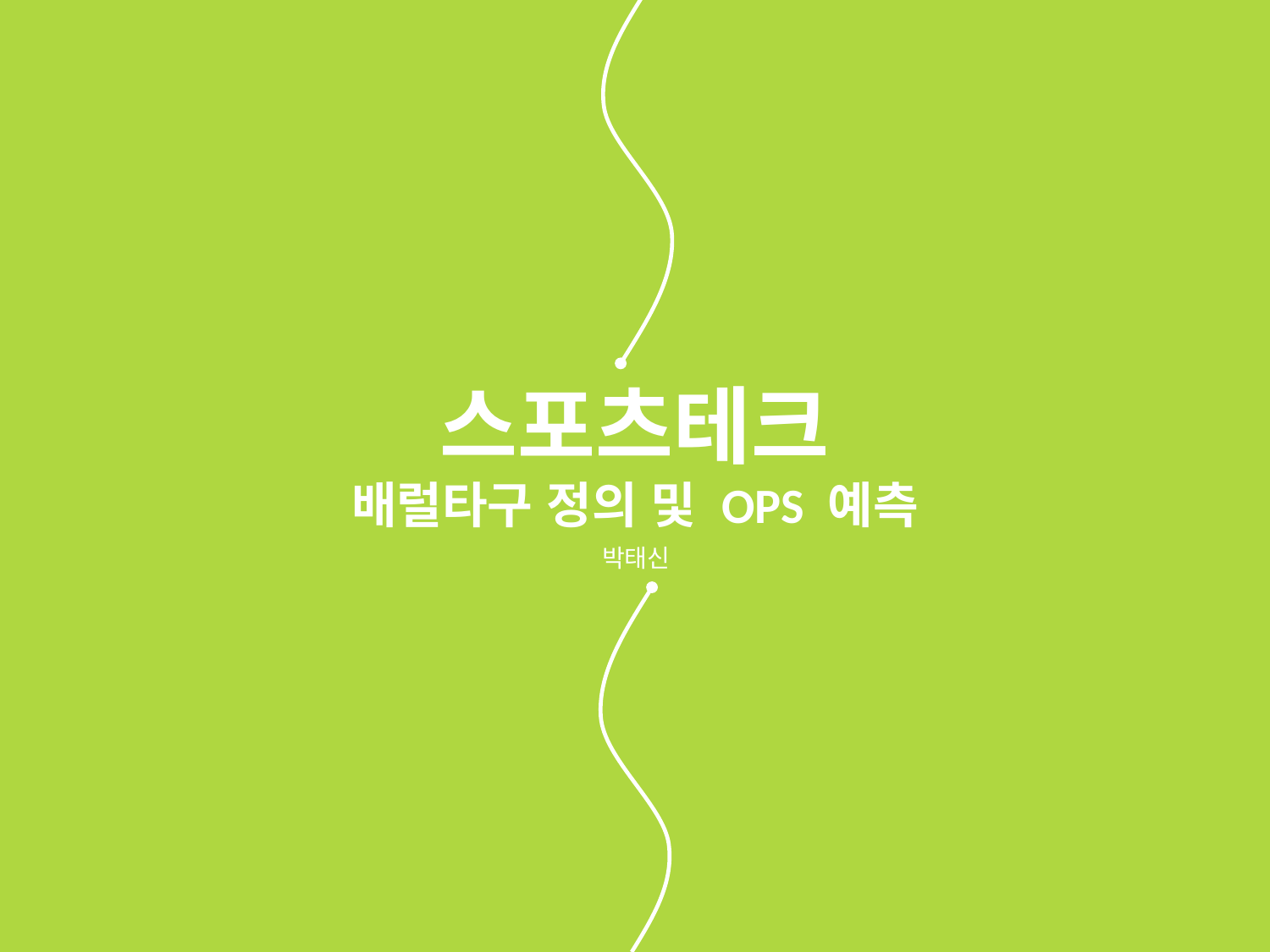

# 스포츠테크 배럴타구 정의 및 OPS 예측
박태신